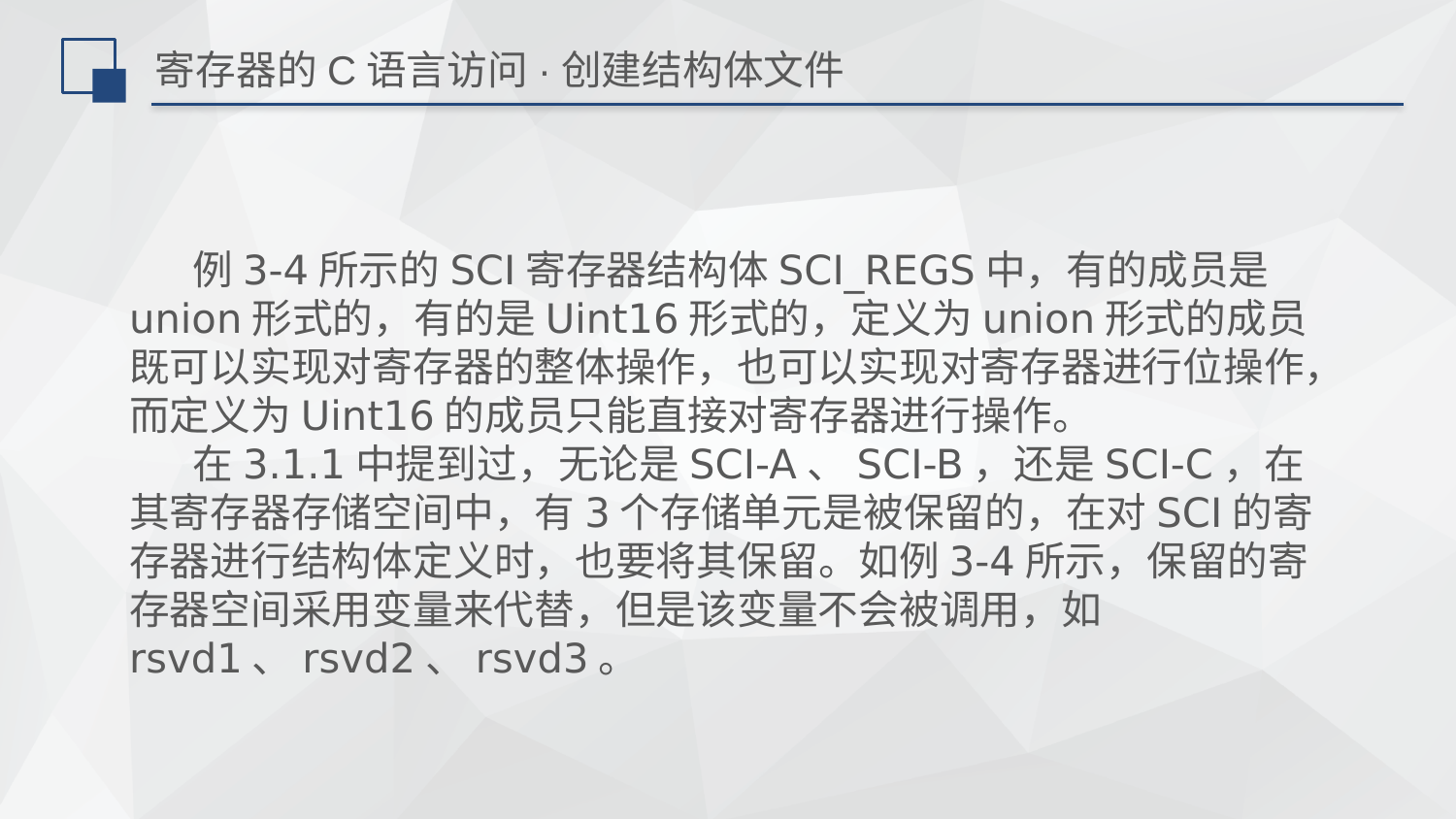

# 寄存器的C语言访问·创建结构体文件
      例3-4所示的SCI寄存器结构体SCI_REGS中，有的成员是union形式的，有的是Uint16形式的，定义为union形式的成员既可以实现对寄存器的整体操作，也可以实现对寄存器进行位操作，而定义为Uint16的成员只能直接对寄存器进行操作。
      在3.1.1中提到过，无论是SCI-A、SCI-B，还是SCI-C，在其寄存器存储空间中，有3个存储单元是被保留的，在对SCI的寄存器进行结构体定义时，也要将其保留。如例3-4所示，保留的寄存器空间采用变量来代替，但是该变量不会被调用，如rsvd1、rsvd2、rsvd3。